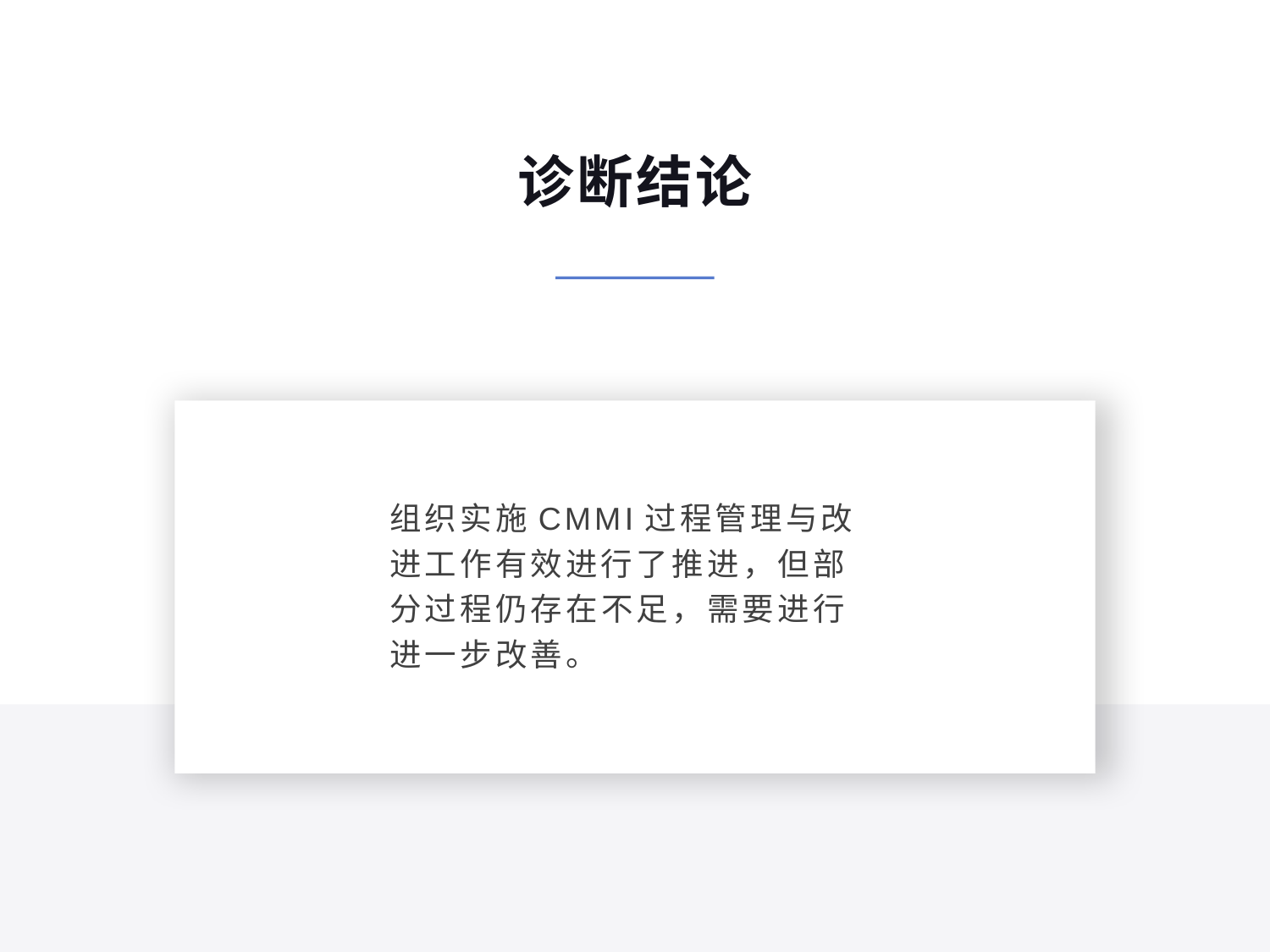

诊断结论

组织实施CMMI过程管理与改进工作有效进行了推进，但部分过程仍存在不足，需要进行进一步改善。